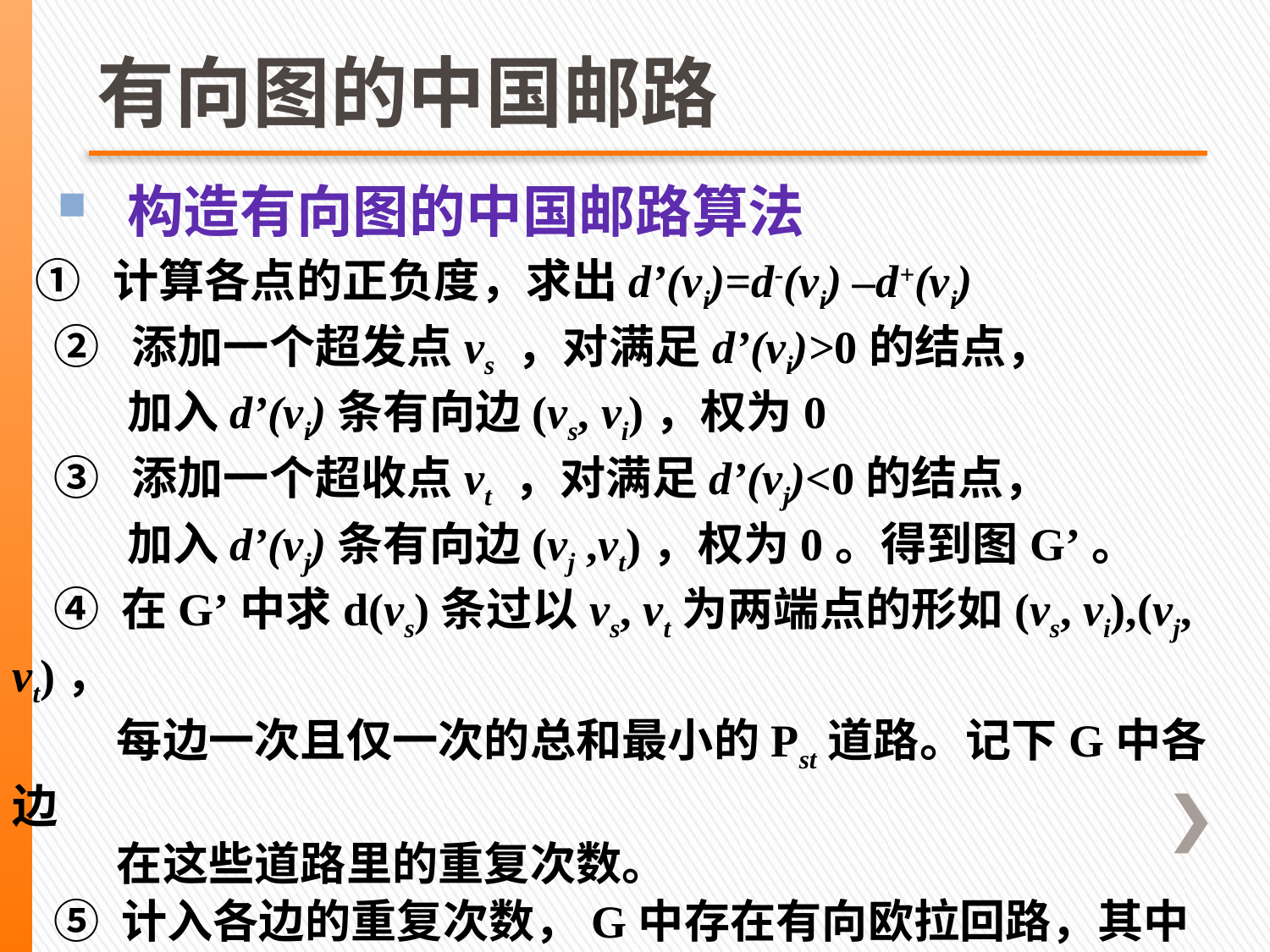

有向图的中国邮路
  构造有向图的中国邮路算法
  ①  计算各点的正负度，求出d’(vi)=d-(vi) –d+(vi)
    ②  添加一个超发点vs ，对满足d’(vi)>0的结点，
          加入d’(vi)条有向边(vs, vi)，权为0
    ③  添加一个超收点vt ，对满足d’(vj)<0的结点，
          加入d’(vj)条有向边(vj ,vt)，权为0。得到图G’。
    ④ 在G’中求d(vs)条过以vs, vt为两端点的形如(vs, vi),(vj, vt)，
         每边一次且仅一次的总和最小的Pst道路。记下G中各边
         在这些道路里的重复次数。
    ⑤ 计入各边的重复次数，G中存在有向欧拉回路，其中一
         条即为解。